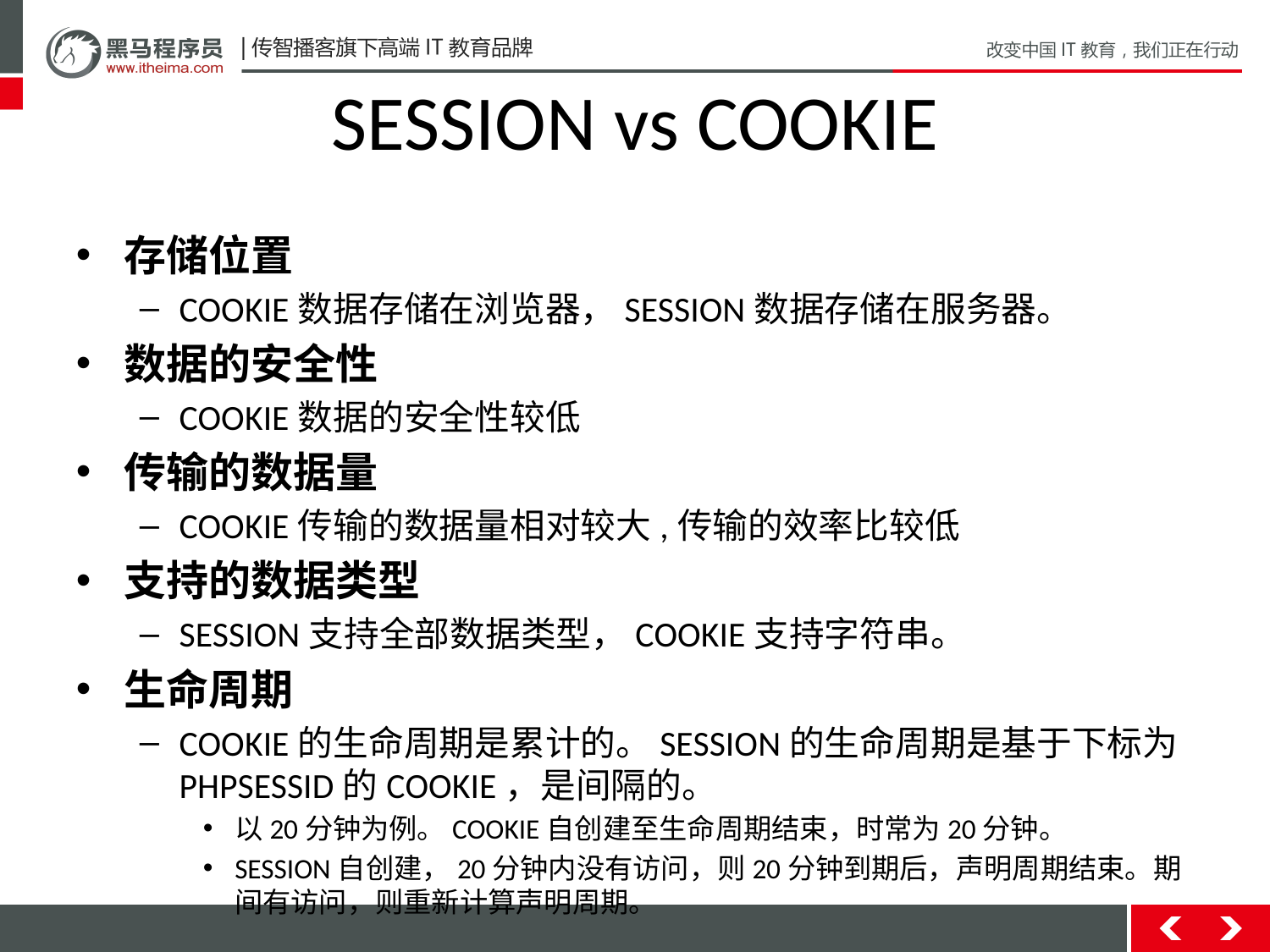

# SESSION vs COOKIE
存储位置
COOKIE数据存储在浏览器，SESSION数据存储在服务器。
数据的安全性
COOKIE数据的安全性较低
传输的数据量
COOKIE传输的数据量相对较大,传输的效率比较低
支持的数据类型
SESSION支持全部数据类型，COOKIE支持字符串。
生命周期
COOKIE的生命周期是累计的。SESSION的生命周期是基于下标为PHPSESSID的COOKIE，是间隔的。
以20分钟为例。COOKIE自创建至生命周期结束，时常为20分钟。
SESSION自创建，20分钟内没有访问，则20分钟到期后，声明周期结束。期间有访问，则重新计算声明周期。